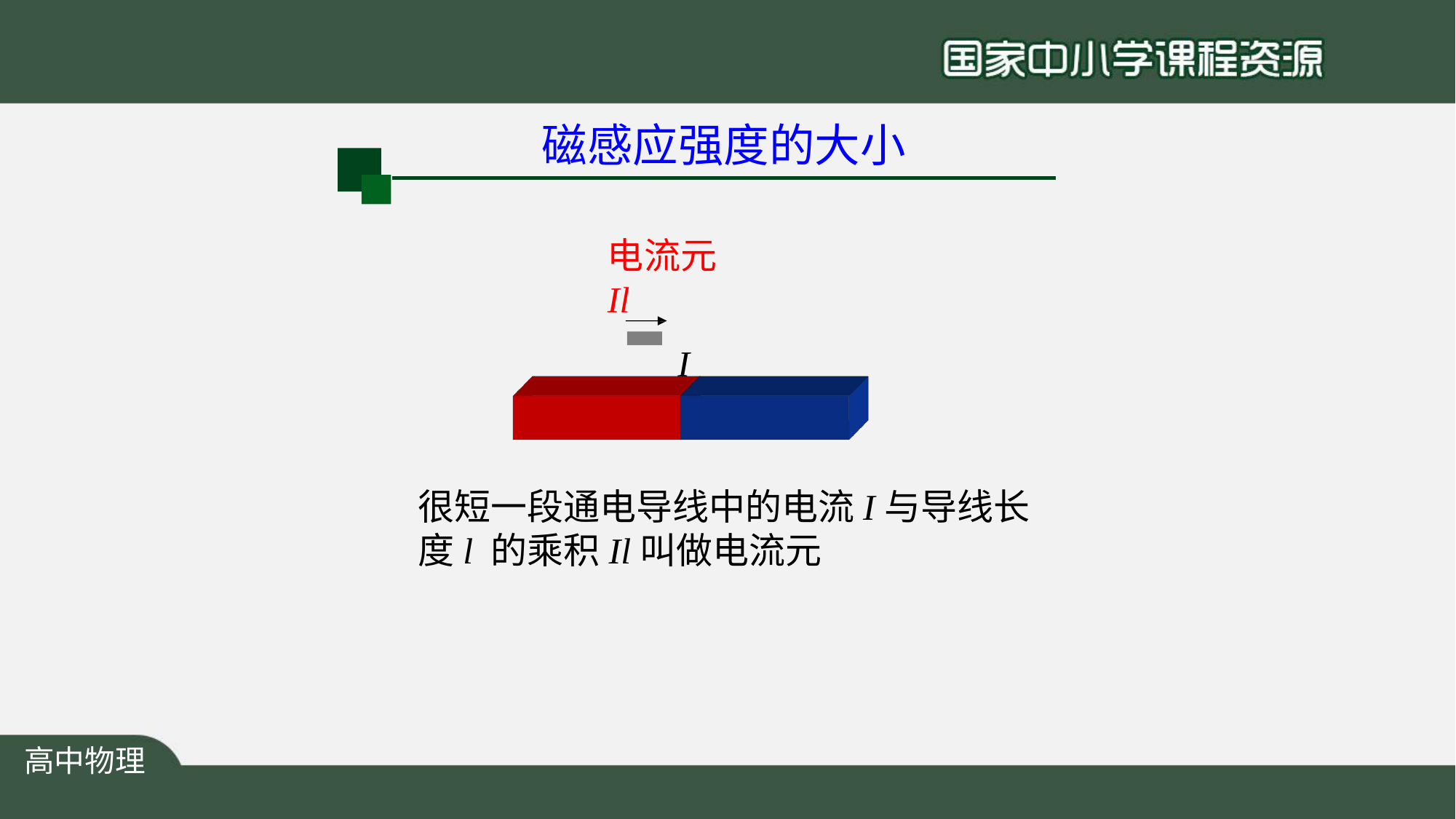

# 磁感应强度的大小

电流元Il
I

很短一段通电导线中的电流I与导线长度l 的乘积Il叫做电流元
高中物理